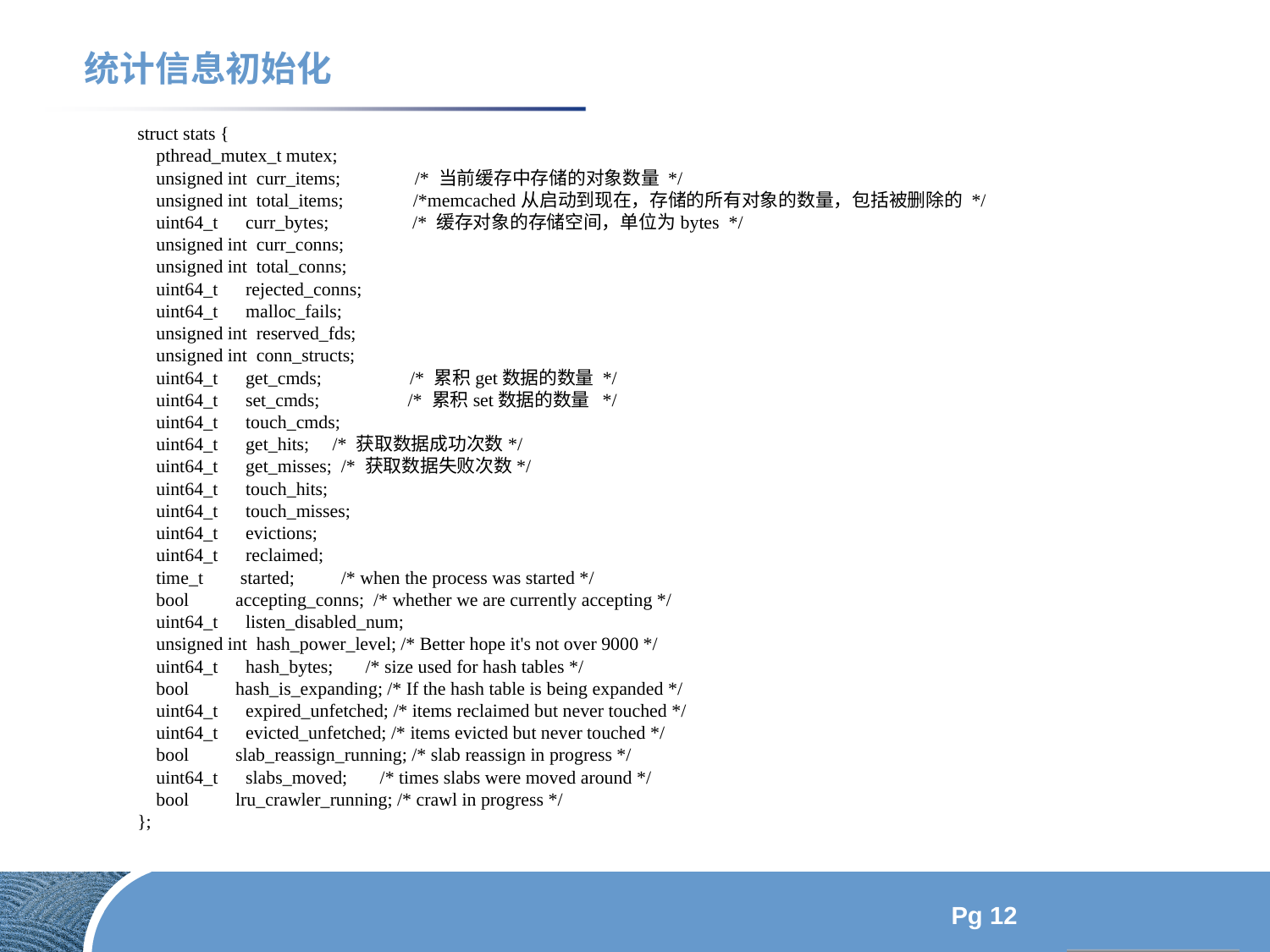

统计信息初始化
struct stats {
    pthread_mutex_t mutex;
    unsigned int  curr_items;                /* 当前缓存中存储的对象数量 */
    unsigned int  total_items;               /*memcached从启动到现在，存储的所有对象的数量，包括被删除的 */
    uint64_t      curr_bytes;                  /* 缓存对象的存储空间，单位为bytes  */
    unsigned int  curr_conns;
    unsigned int  total_conns;
    uint64_t      rejected_conns;
    uint64_t      malloc_fails;
    unsigned int  reserved_fds;
    unsigned int  conn_structs;
    uint64_t      get_cmds;                   /* 累积get数据的数量 */
    uint64_t      set_cmds;                   /* 累积set数据的数量  */
    uint64_t      touch_cmds;
    uint64_t      get_hits;     /* 获取数据成功次数*/
    uint64_t      get_misses;  /* 获取数据失败次数*/
    uint64_t      touch_hits;
    uint64_t      touch_misses;
    uint64_t      evictions;
    uint64_t      reclaimed;
    time_t        started;          /* when the process was started */
    bool          accepting_conns;  /* whether we are currently accepting */
    uint64_t      listen_disabled_num;
    unsigned int  hash_power_level; /* Better hope it's not over 9000 */
    uint64_t      hash_bytes;       /* size used for hash tables */
    bool          hash_is_expanding; /* If the hash table is being expanded */
    uint64_t      expired_unfetched; /* items reclaimed but never touched */
    uint64_t      evicted_unfetched; /* items evicted but never touched */
    bool          slab_reassign_running; /* slab reassign in progress */
    uint64_t      slabs_moved;       /* times slabs were moved around */
    bool          lru_crawler_running; /* crawl in progress */
};